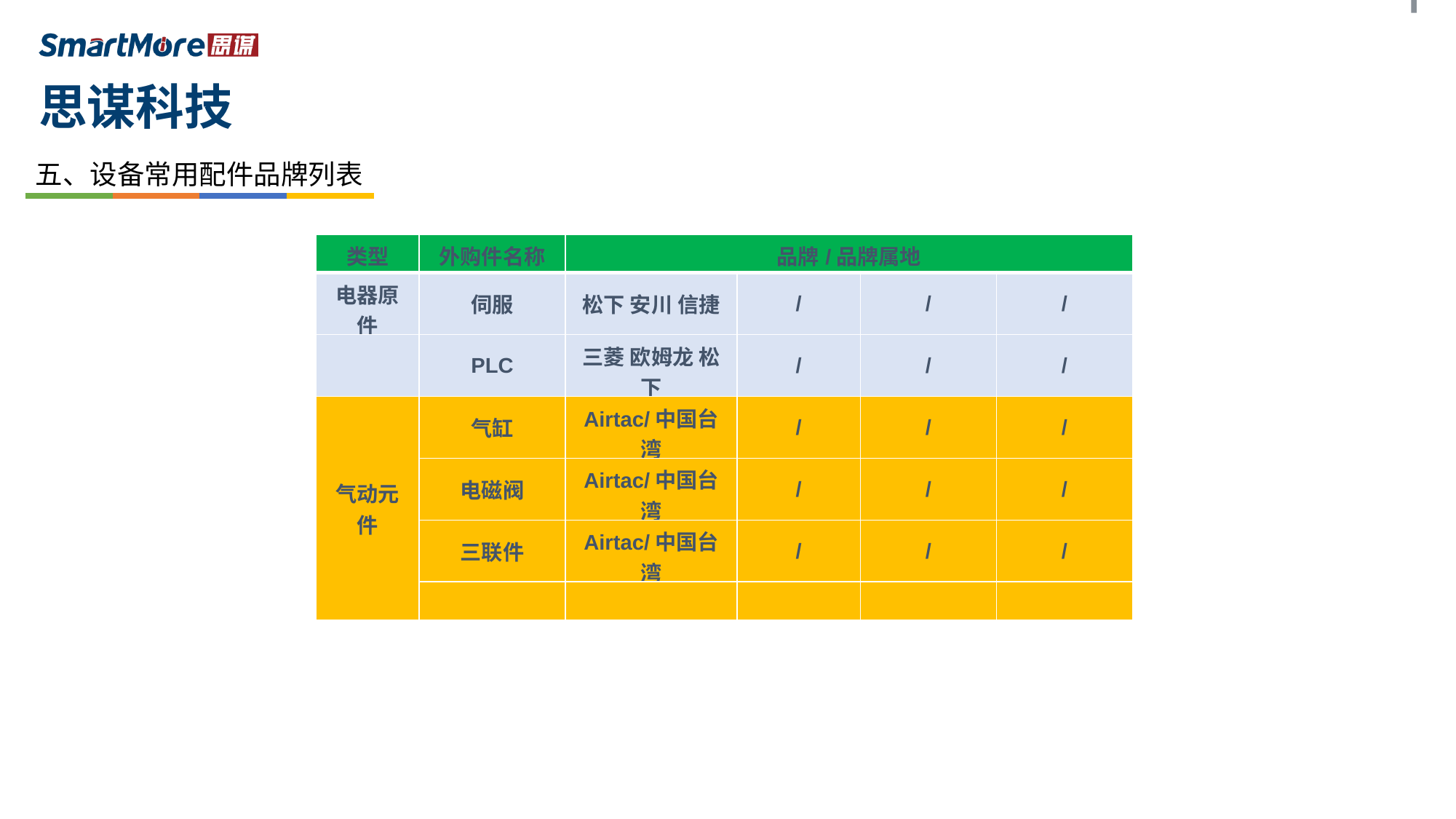

# 思谋科技
五、设备常用配件品牌列表
| 类型 | 外购件名称 | 品牌/品牌属地 |  |  |  |
| --- | --- | --- | --- | --- | --- |
| 电器原件 | 伺服 | 松下 安川 信捷 | / | / | / |
|  | PLC | 三菱 欧姆龙 松下 | / | / | / |
| 气动元件 | 气缸 | Airtac/中国台湾 | / | / | / |
|  | 电磁阀 | Airtac/中国台湾 | / | / | / |
|  | 三联件 | Airtac/中国台湾 | / | / | / |
|  |  |  |  |  |  |